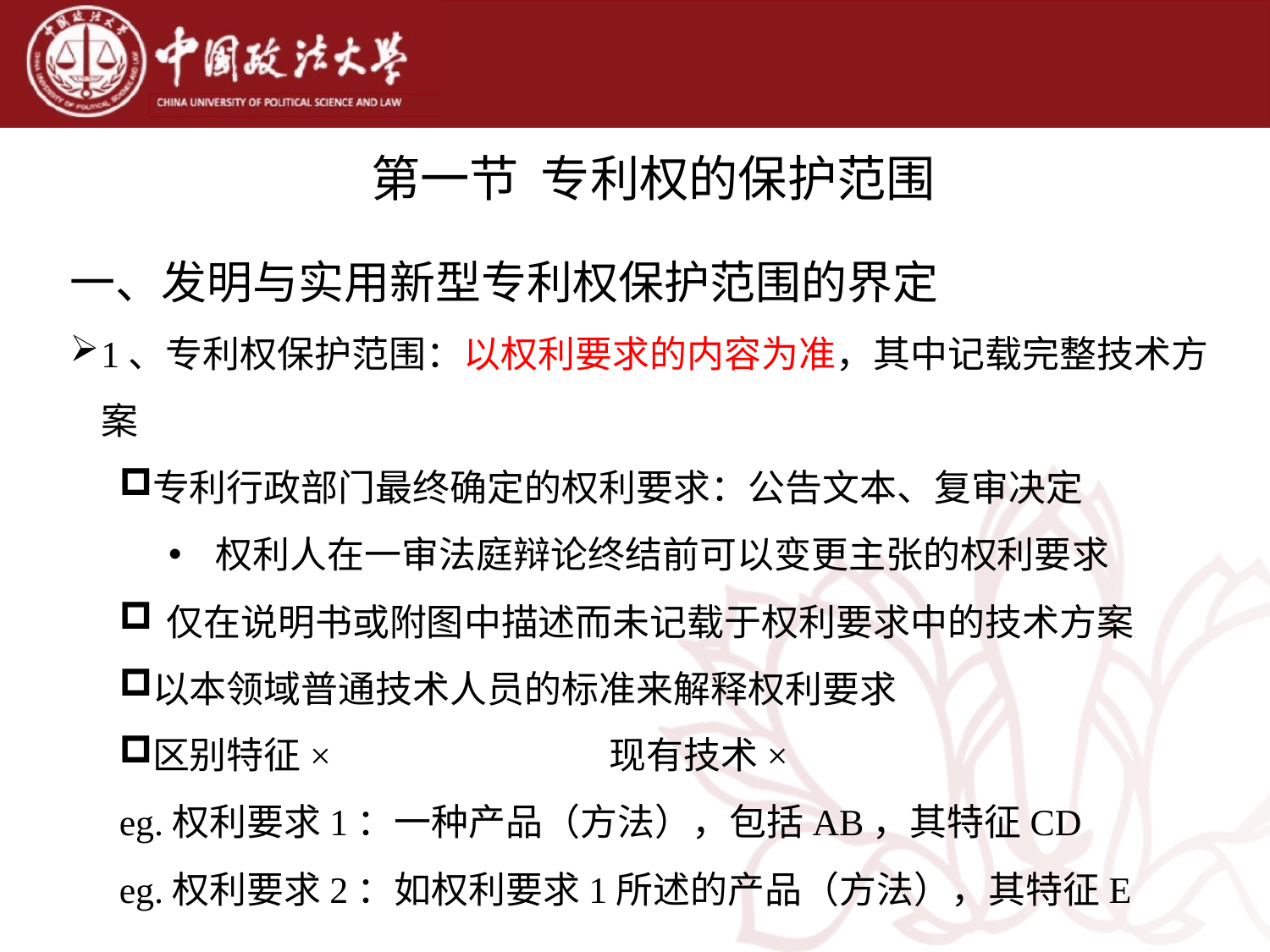

第一节  专利权的保护范围
一、发明与实用新型专利权保护范围的界定
1、专利权保护范围：以权利要求的内容为准，其中记载完整技术方案
专利行政部门最终确定的权利要求：公告文本、复审决定
权利人在一审法庭辩论终结前可以变更主张的权利要求
仅在说明书或附图中描述而未记载于权利要求中的技术方案
以本领域普通技术人员的标准来解释权利要求
区别特征×                             现有技术×
eg.权利要求1：一种产品（方法），包括AB，其特征CD
eg.权利要求2：如权利要求1所述的产品（方法），其特征E